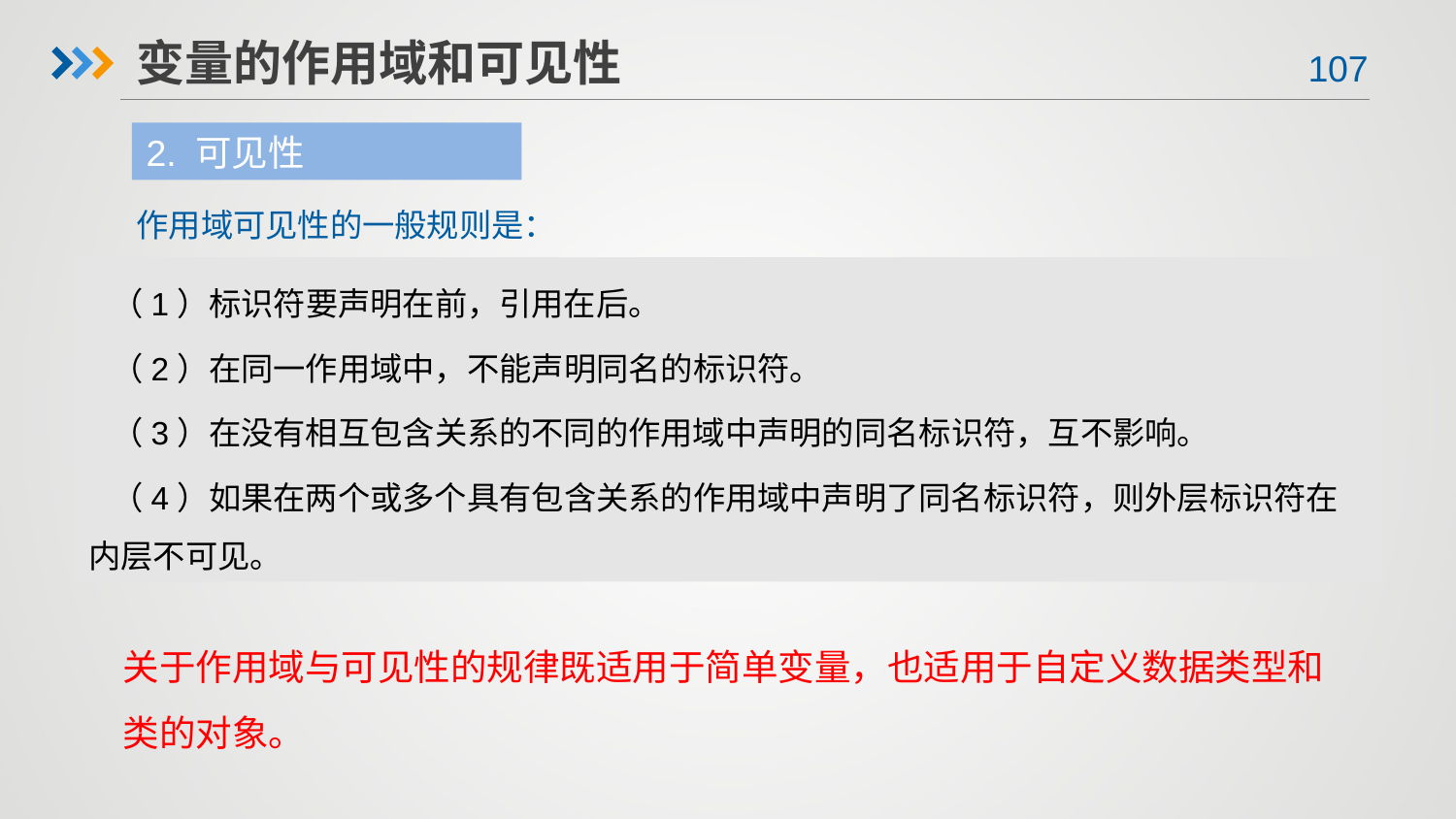

变量的作用域和可见性
2. 可见性
 作用域可见性的一般规则是：
  （1）标识符要声明在前，引用在后。
  （2）在同一作用域中，不能声明同名的标识符。
  （3）在没有相互包含关系的不同的作用域中声明的同名标识符，互不影响。
  （4）如果在两个或多个具有包含关系的作用域中声明了同名标识符，则外层标识符在内层不可见。
关于作用域与可见性的规律既适用于简单变量，也适用于自定义数据类型和类的对象。